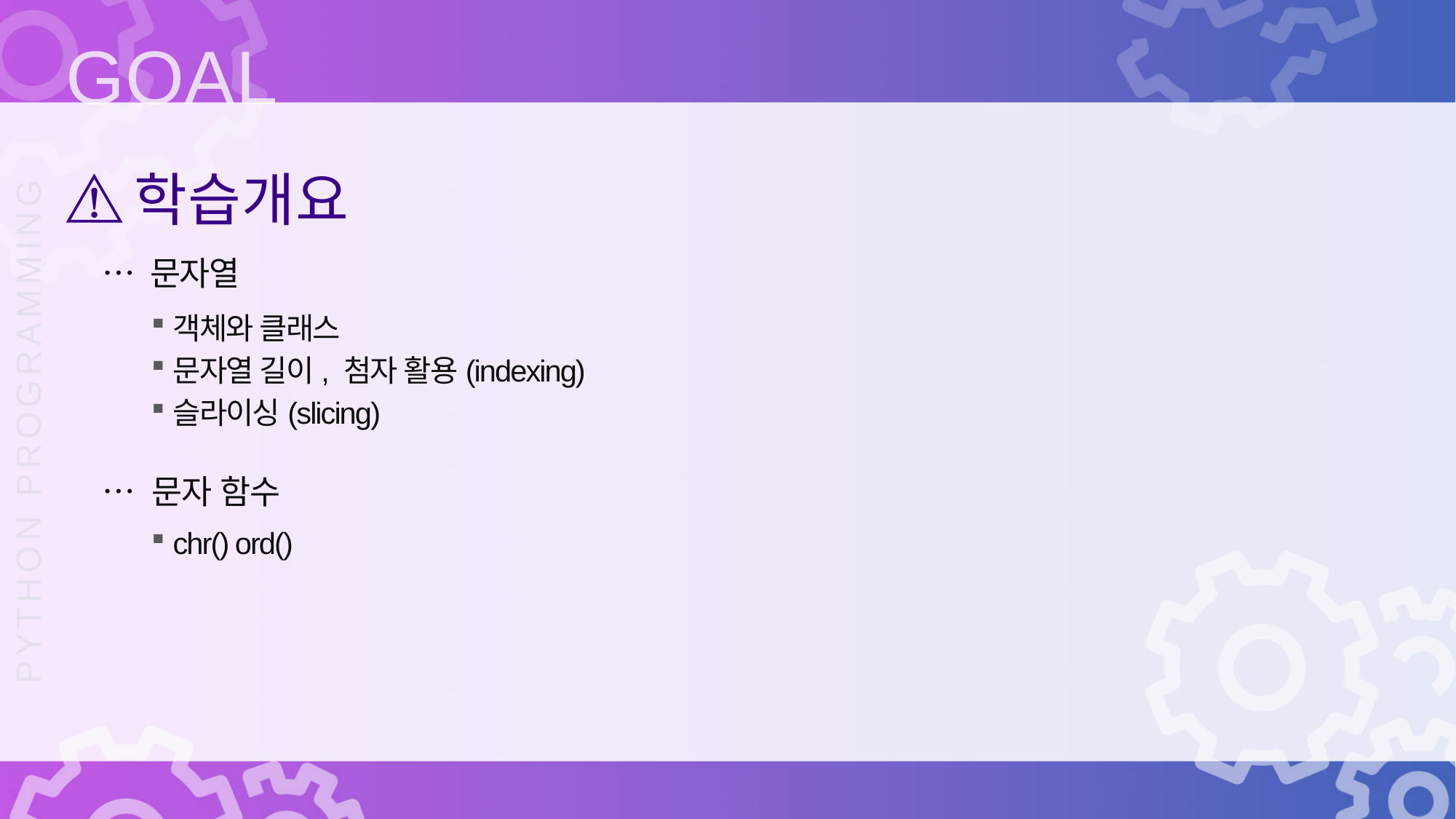

학습개요
… 문자열

… 문자 함수

객체와 클래스
문자열 길이, 첨자 활용(indexing)
슬라이싱(slicing)
chr() ord()